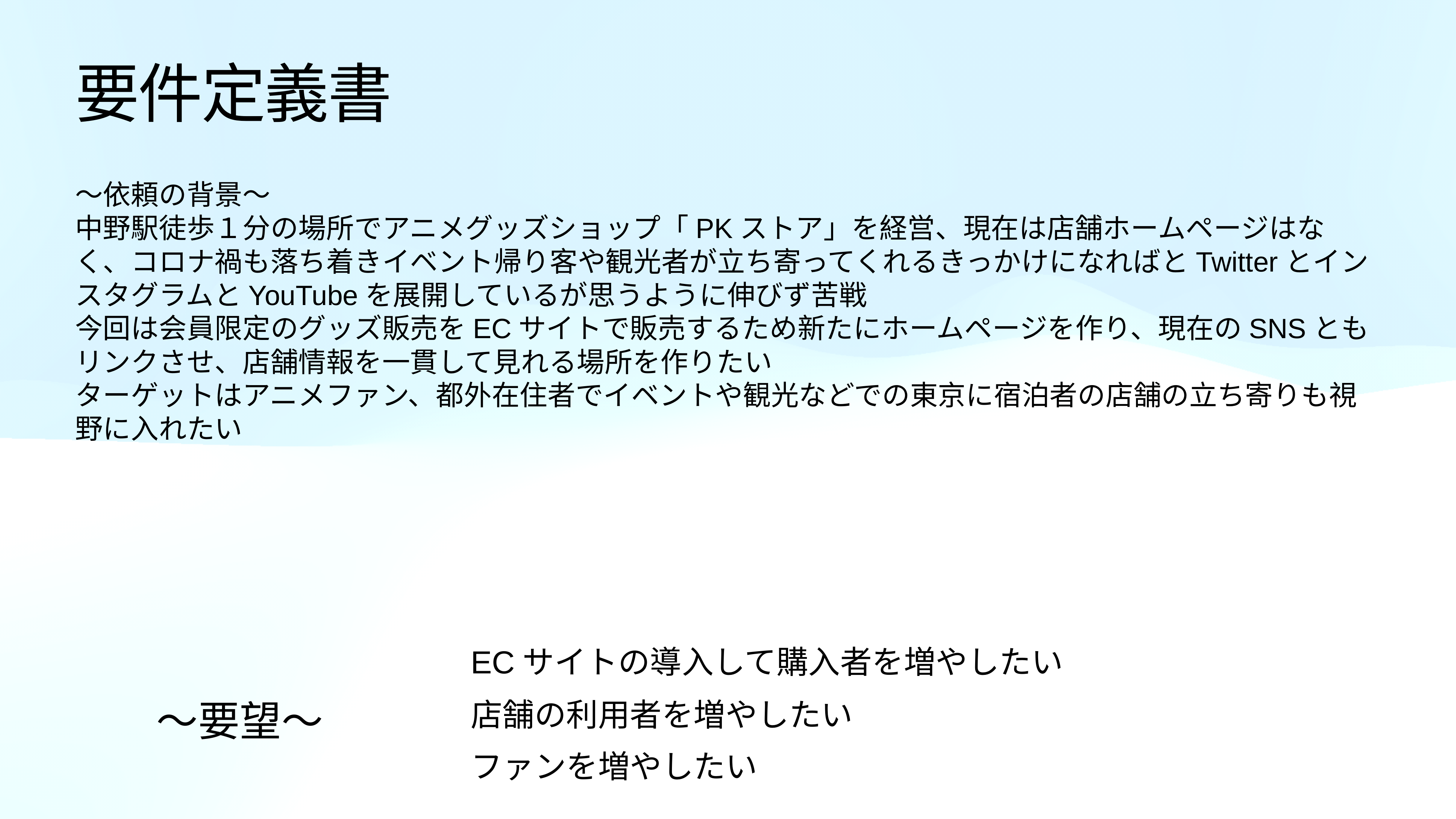

# 要件定義書
〜依頼の背景〜
中野駅徒歩１分の場所でアニメグッズショップ「PKストア」を経営、現在は店舗ホームページはなく、コロナ禍も落ち着きイベント帰り客や観光者が立ち寄ってくれるきっかけになればとTwitterとインスタグラムとYouTubeを展開しているが思うように伸びず苦戦
今回は会員限定のグッズ販売をECサイトで販売するため新たにホームページを作り、現在のSNSともリンクさせ、店舗情報を一貫して見れる場所を作りたい
ターゲットはアニメファン、都外在住者でイベントや観光などでの東京に宿泊者の店舗の立ち寄りも視野に入れたい
ECサイトの導入して購入者を増やしたい
〜要望〜
店舗の利用者を増やしたい
ファンを増やしたい